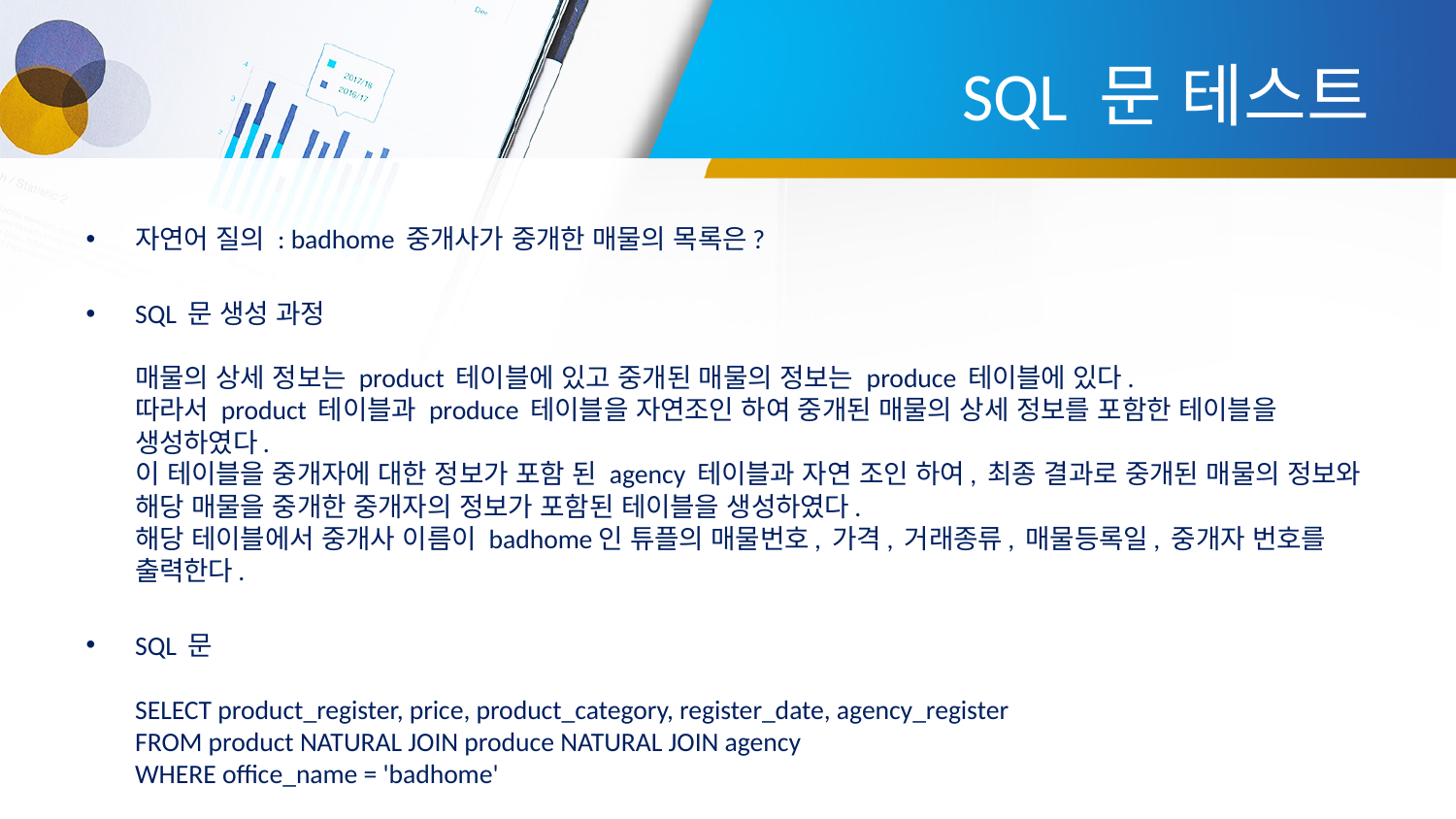

# SQL 문 테스트
자연어 질의 : badhome 중개사가 중개한 매물의 목록은?

SQL 문 생성 과정
매물의 상세 정보는 product 테이블에 있고 중개된 매물의 정보는 produce 테이블에 있다.
따라서 product 테이블과 produce 테이블을 자연조인 하여 중개된 매물의 상세 정보를 포함한 테이블을 생성하였다.
이 테이블을 중개자에 대한 정보가 포함 된 agency 테이블과 자연 조인 하여, 최종 결과로 중개된 매물의 정보와 해당 매물을 중개한 중개자의 정보가 포함된 테이블을 생성하였다.
해당 테이블에서 중개사 이름이 badhome인 튜플의 매물번호, 가격, 거래종류, 매물등록일, 중개자 번호를 출력한다.

SQL 문
SELECT product_register, price, product_category, register_date, agency_register
FROM product NATURAL JOIN produce NATURAL JOIN agency
WHERE office_name = 'badhome'